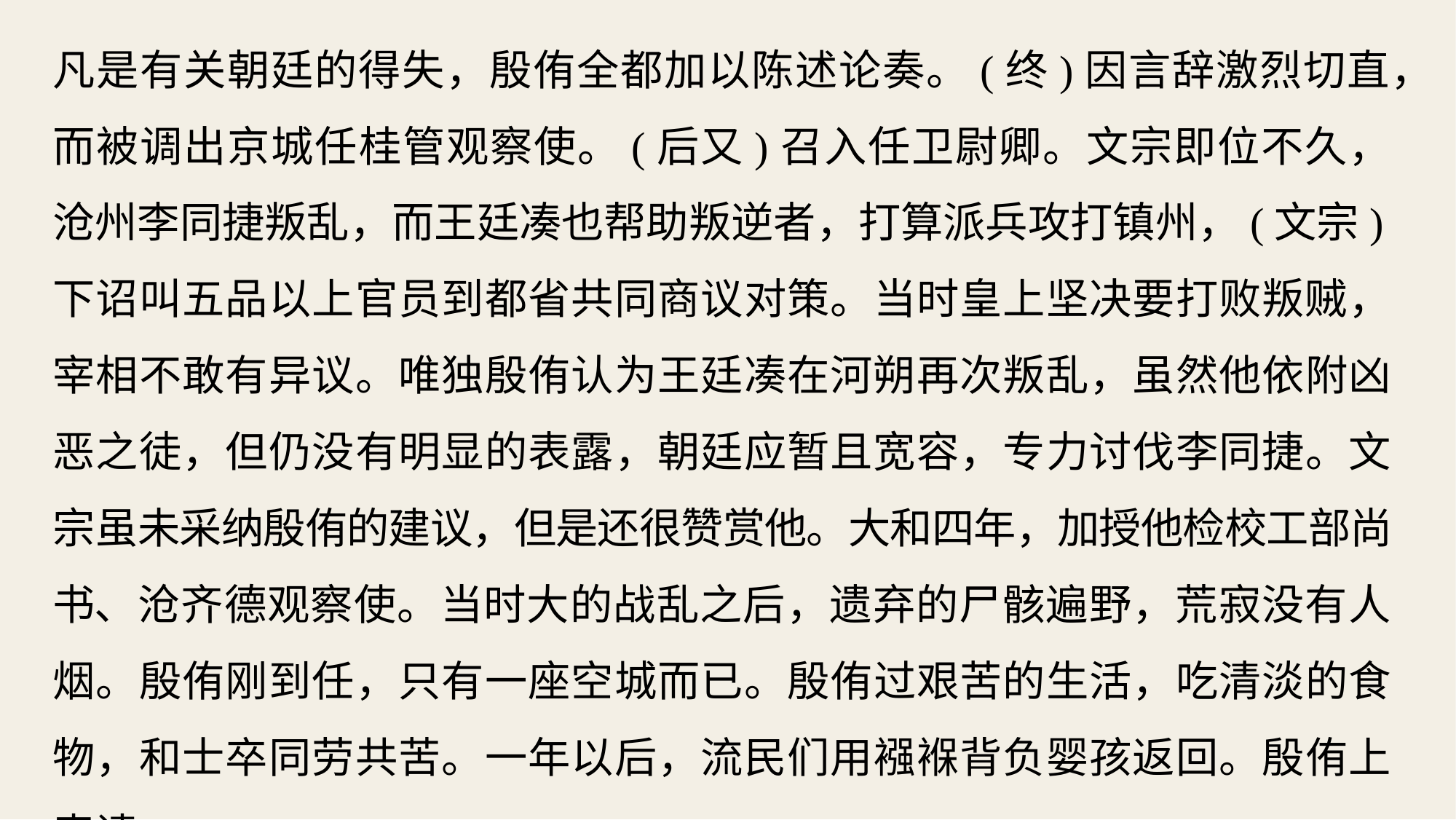

凡是有关朝廷的得失，殷侑全都加以陈述论奏。(终)因言辞激烈切直，而被调出京城任桂管观察使。(后又)召入任卫尉卿。文宗即位不久，沧州李同捷叛乱，而王廷凑也帮助叛逆者，打算派兵攻打镇州，(文宗)下诏叫五品以上官员到都省共同商议对策。当时皇上坚决要打败叛贼，宰相不敢有异议。唯独殷侑认为王廷凑在河朔再次叛乱，虽然他依附凶恶之徒，但仍没有明显的表露，朝廷应暂且宽容，专力讨伐李同捷。文宗虽未采纳殷侑的建议，但是还很赞赏他。大和四年，加授他检校工部尚书、沧齐德观察使。当时大的战乱之后，遗弃的尸骸遍野，荒寂没有人烟。殷侑刚到任，只有一座空城而已。殷侑过艰苦的生活，吃清淡的食物，和士卒同劳共苦。一年以后，流民们用襁褓背负婴孩返回。殷侑上表请